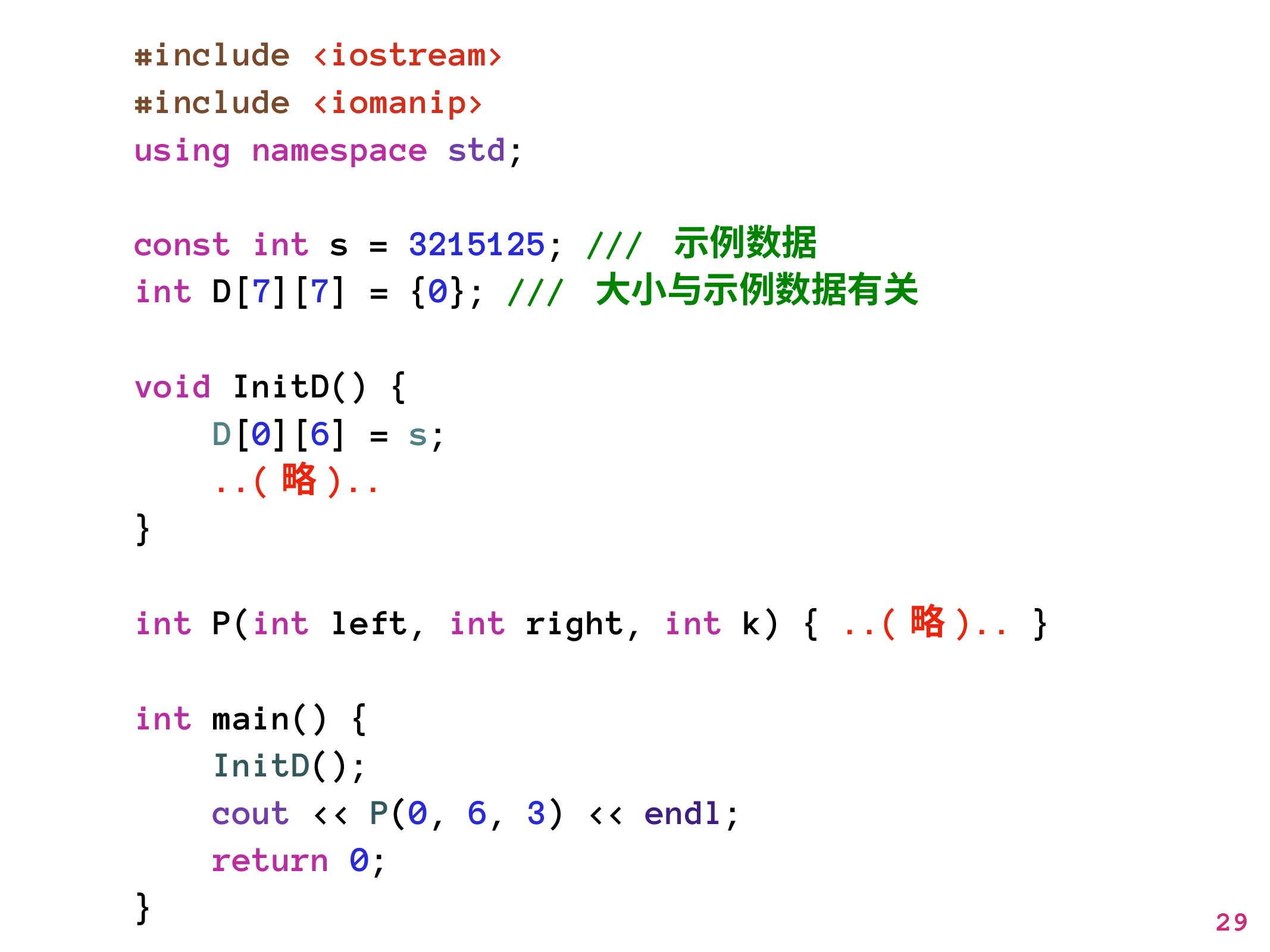

#include <iostream>
#include <iomanip>
using namespace std;

const int s = 3215125; /// 示例数据
int D[7][7] = {0}; /// 大小与示例数据有关

void InitD() {
    D[0][6] = s;
    ..(略)..
}

int P(int left, int right, int k) { ..(略).. }

int main() {
    InitD();
    cout << P(0, 6, 3) << endl;
    return 0;
}
29